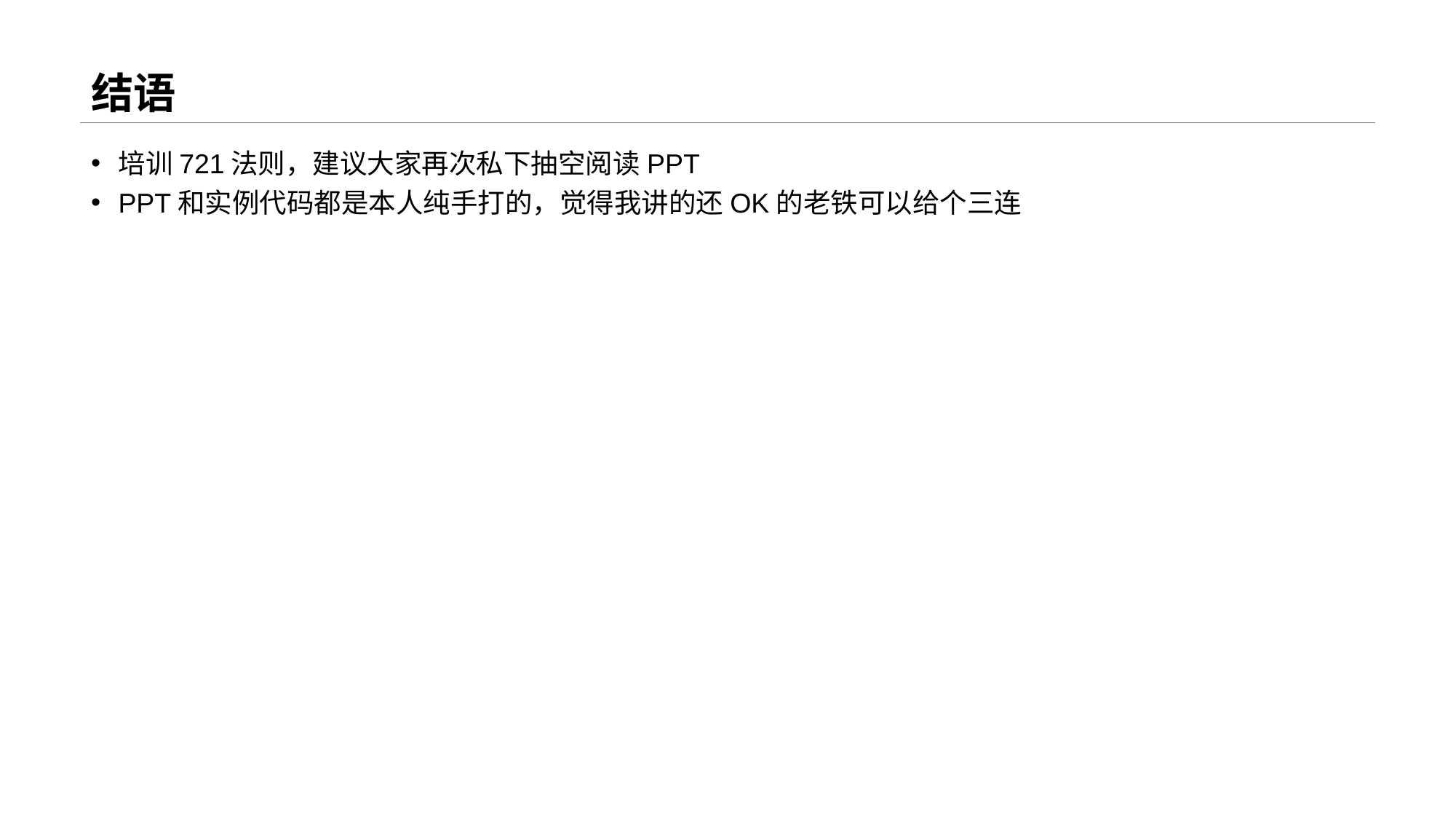

# 结语
培训721法则，建议大家再次私下抽空阅读PPT
PPT和实例代码都是本人纯手打的，觉得我讲的还OK的老铁可以给个三连